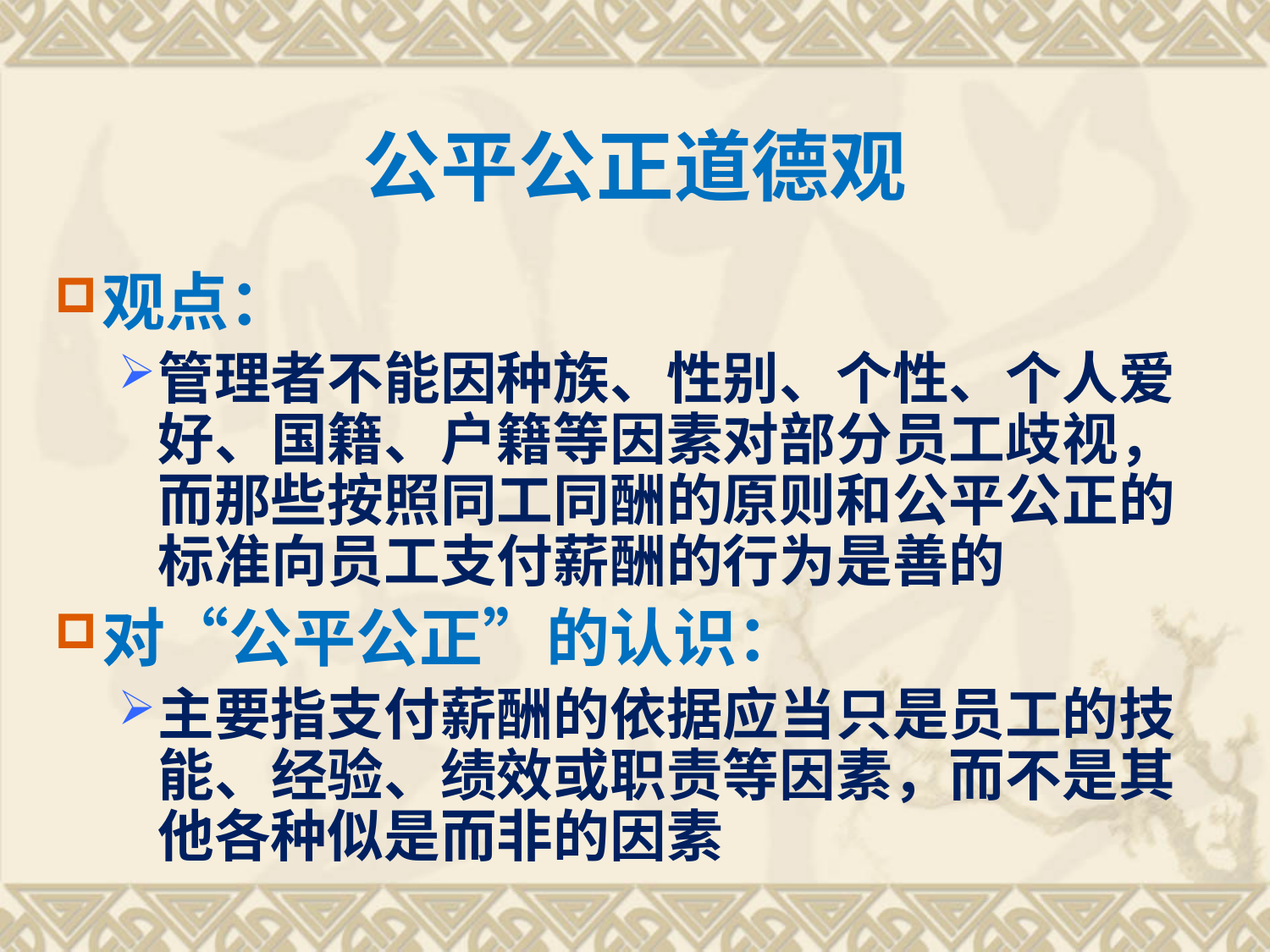

# 公平公正道德观
观点：
管理者不能因种族、性别、个性、个人爱好、国籍、户籍等因素对部分员工歧视，而那些按照同工同酬的原则和公平公正的标准向员工支付薪酬的行为是善的
对“公平公正”的认识：
主要指支付薪酬的依据应当只是员工的技能、经验、绩效或职责等因素，而不是其他各种似是而非的因素